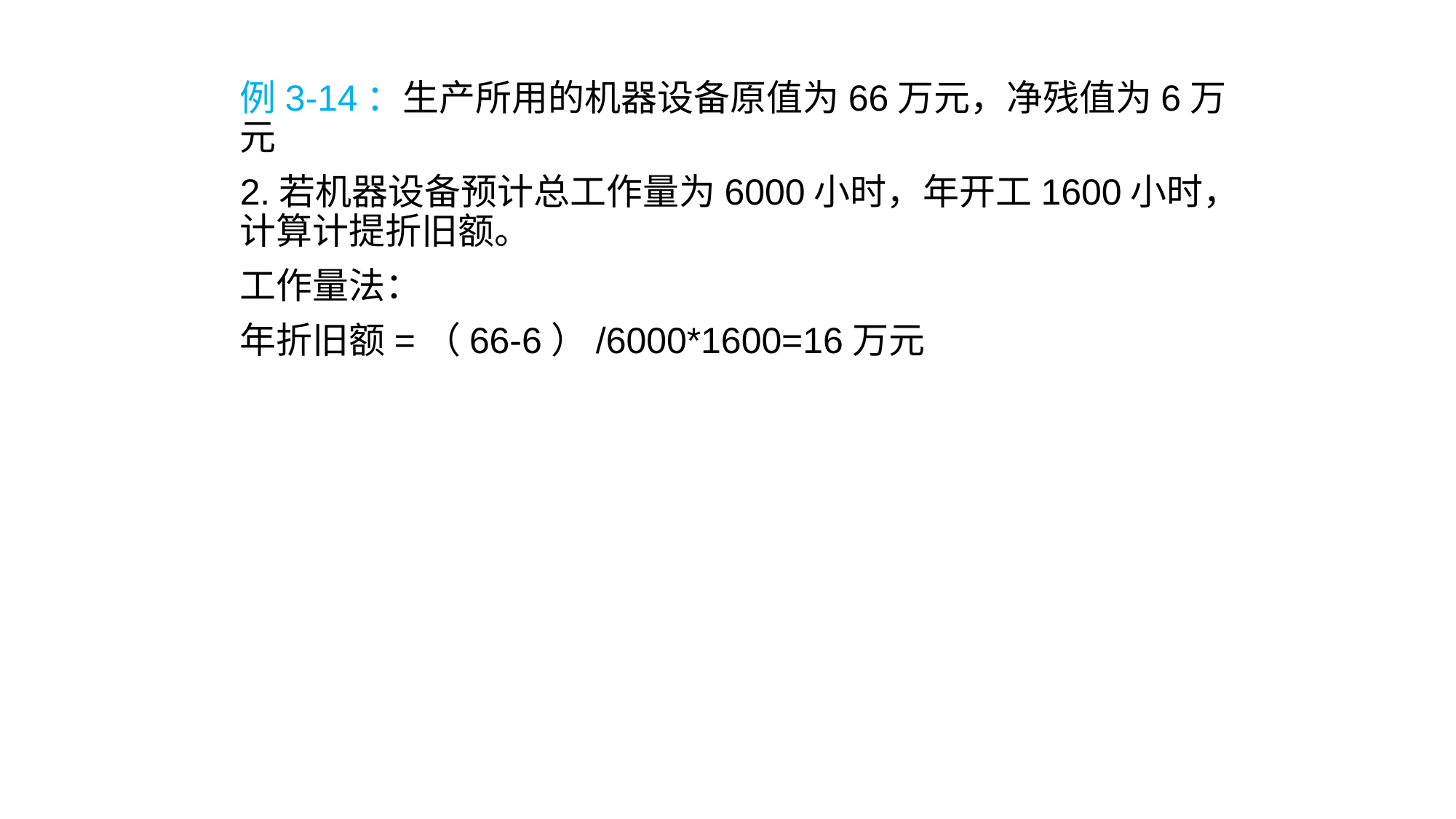

例3-14：生产所用的机器设备原值为66万元，净残值为6万元
2.若机器设备预计总工作量为6000小时，年开工1600小时，计算计提折旧额。
工作量法：
年折旧额=（66-6）/6000*1600=16万元